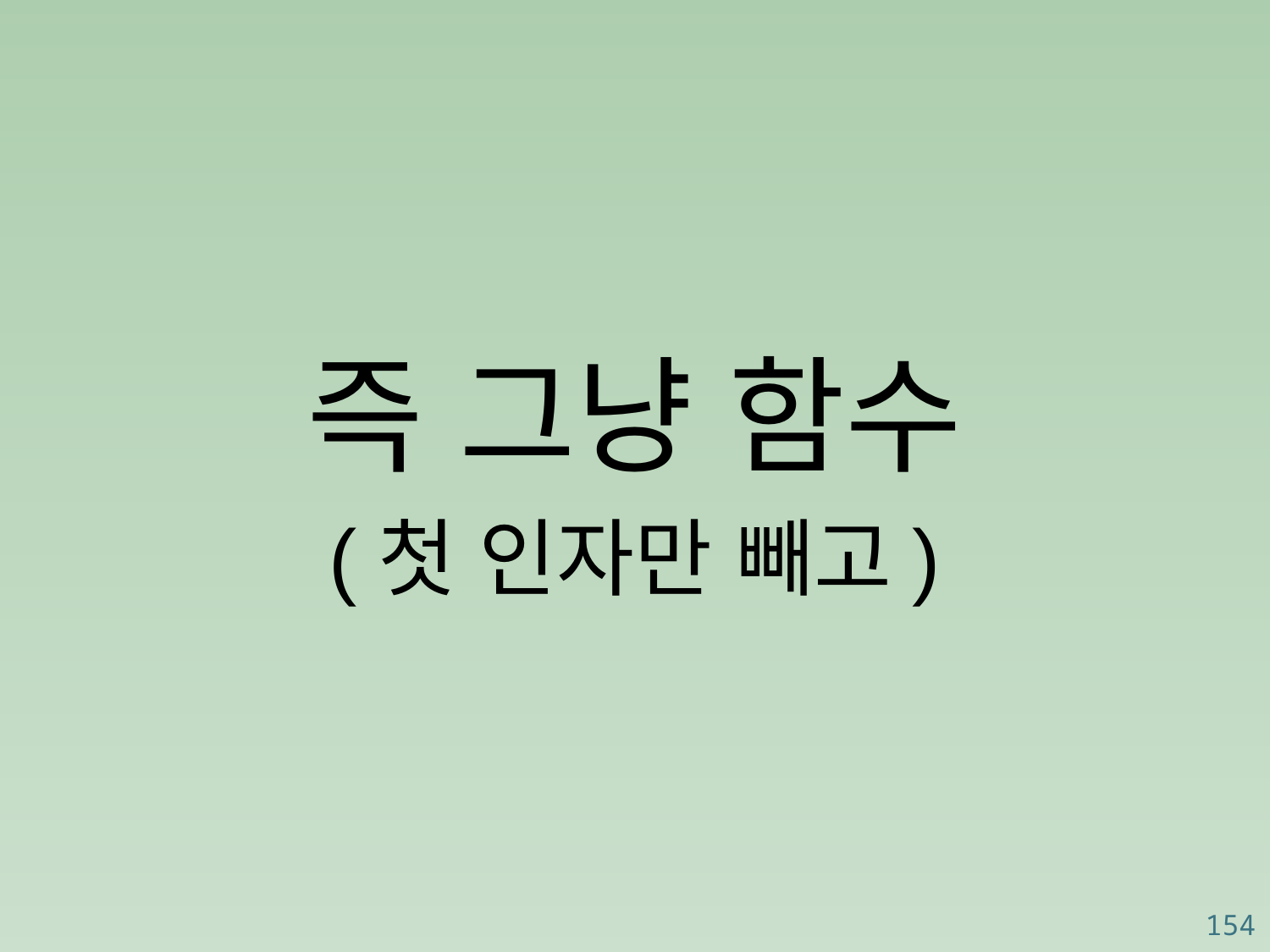

즉 그냥 함수
(첫 인자만 빼고)
154